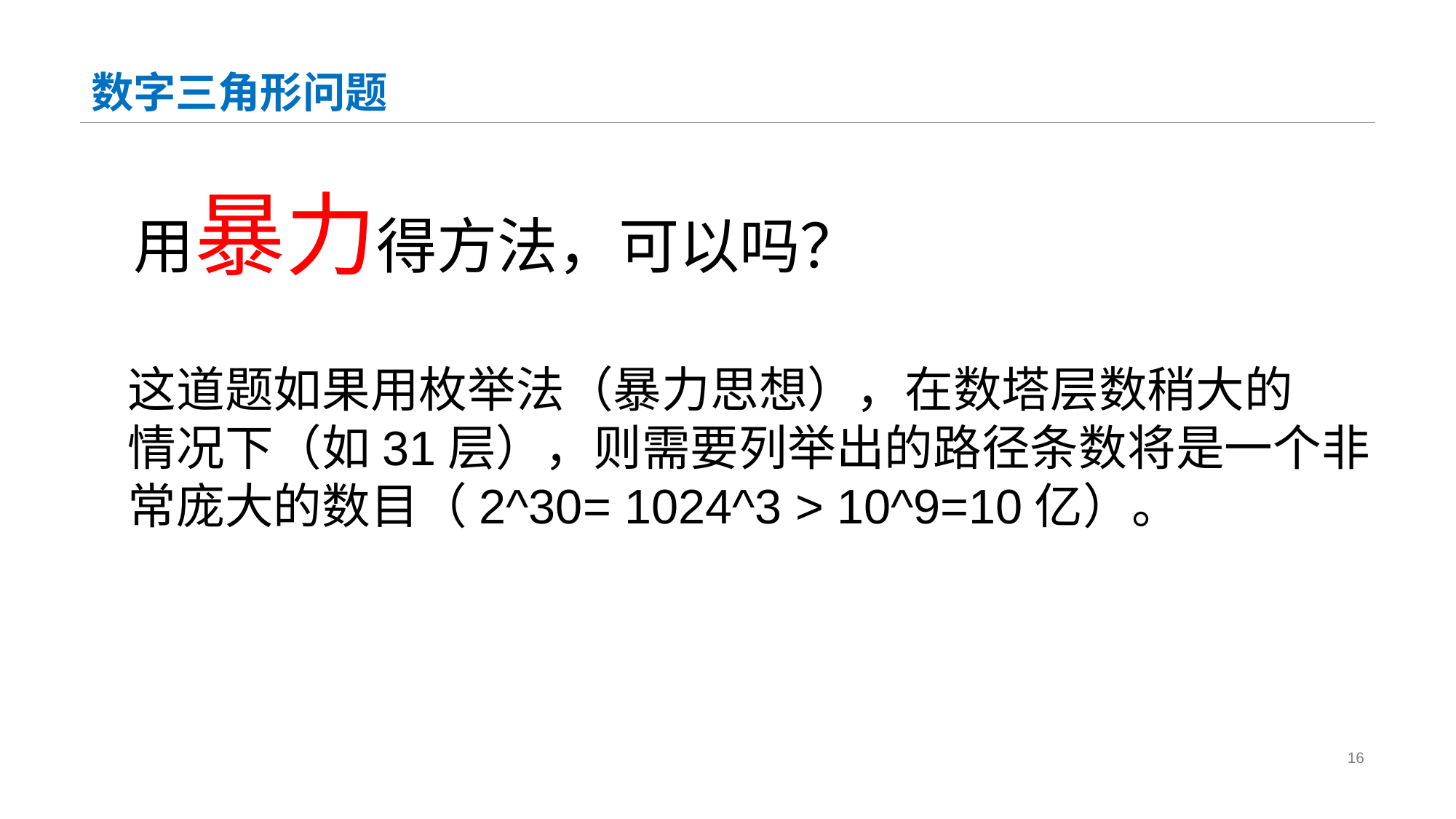

# 数字三角形问题
用暴力得方法，可以吗？
这道题如果用枚举法（暴力思想），在数塔层数稍大的
情况下（如31层），则需要列举出的路径条数将是一个非
常庞大的数目（2^30= 1024^3 > 10^9=10亿）。
16